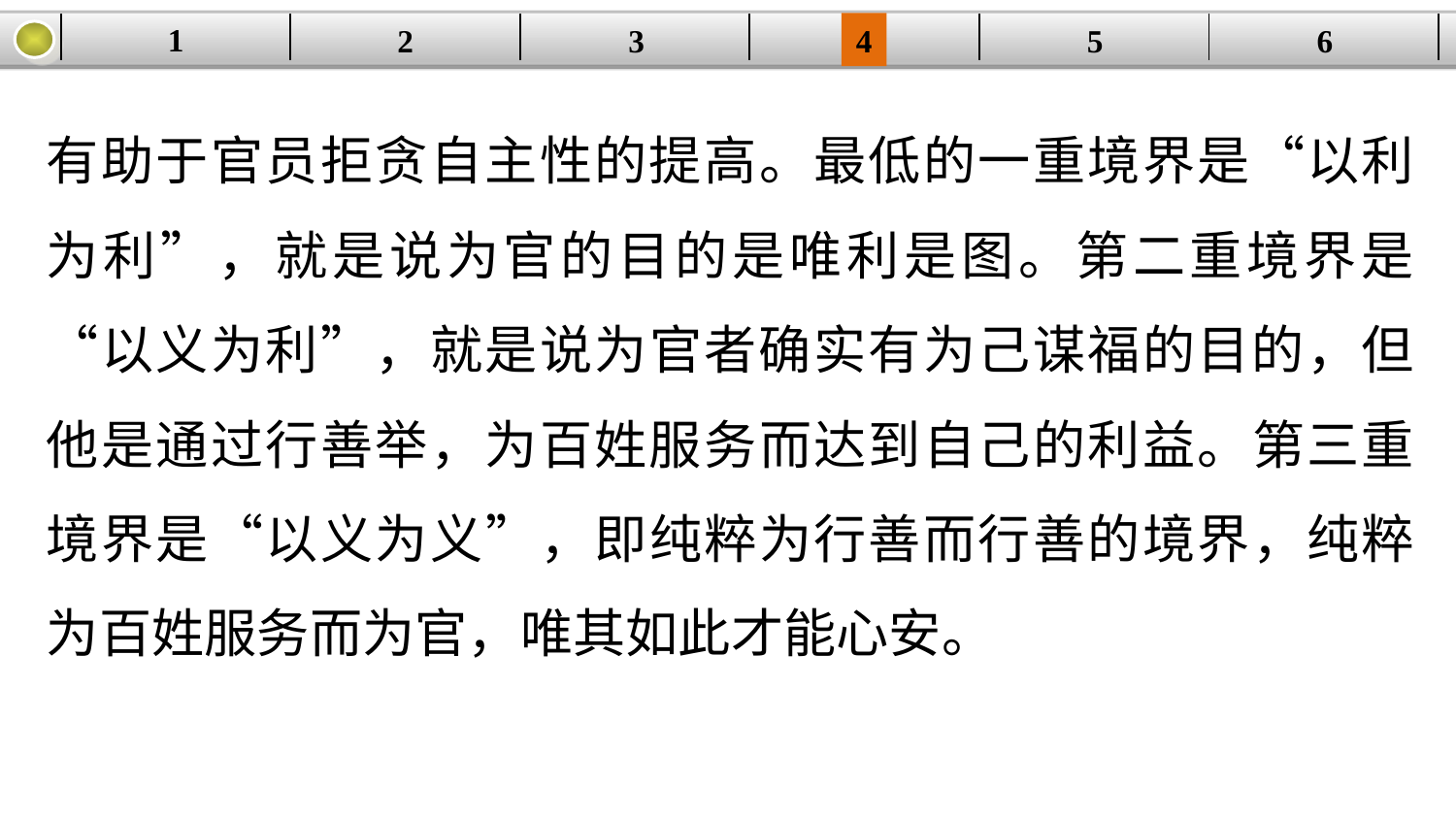

1
3
4
5
6
2
|  |  |  |  |  |  |
| --- | --- | --- | --- | --- | --- |

有助于官员拒贪自主性的提高。最低的一重境界是“以利为利”，就是说为官的目的是唯利是图。第二重境界是“以义为利”，就是说为官者确实有为己谋福的目的，但他是通过行善举，为百姓服务而达到自己的利益。第三重境界是“以义为义”，即纯粹为行善而行善的境界，纯粹为百姓服务而为官，唯其如此才能心安。